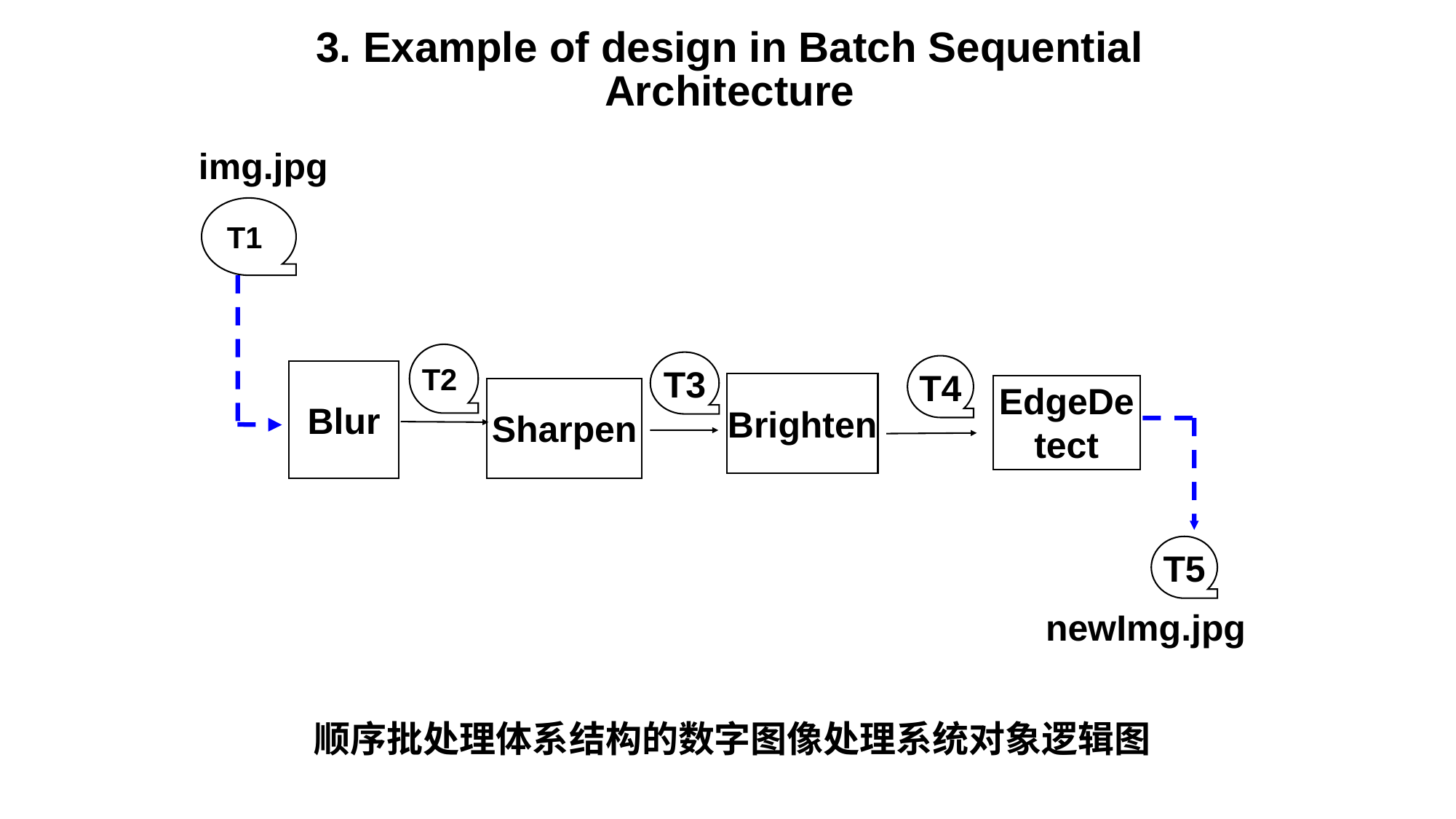

3. Example of design in Batch Sequential Architecture
img.jpg
T1

T2
T3
T4
Blur
Brighten
EdgeDetect
Sharpen

T5
newImg.jpg
顺序批处理体系结构的数字图像处理系统对象逻辑图